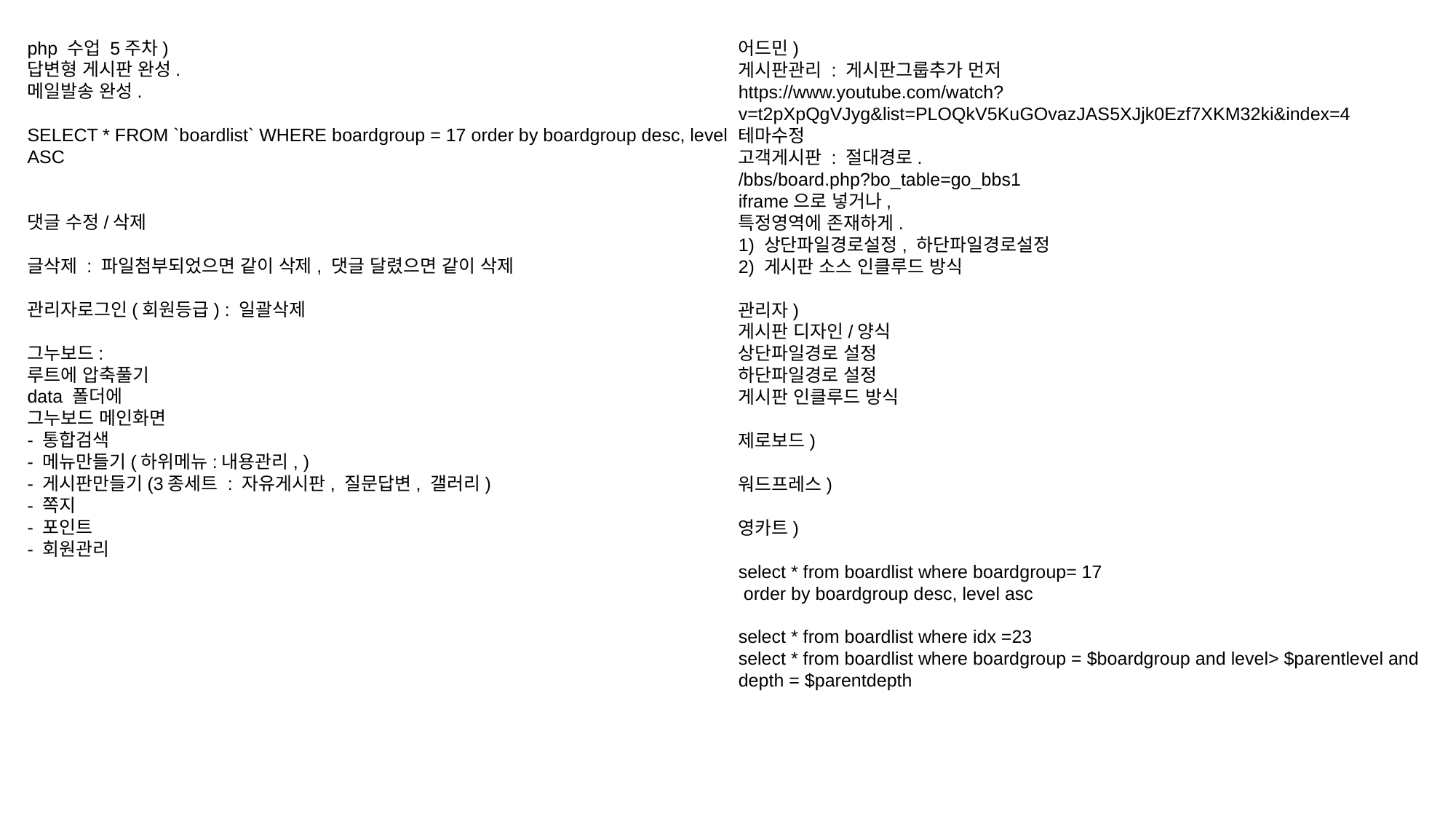

어드민)
게시판관리 : 게시판그룹추가 먼저
https://www.youtube.com/watch?v=t2pXpQgVJyg&list=PLOQkV5KuGOvazJAS5XJjk0Ezf7XKM32ki&index=4
테마수정
고객게시판 : 절대경로.
/bbs/board.php?bo_table=go_bbs1
iframe으로 넣거나,
특정영역에 존재하게.
1) 상단파일경로설정, 하단파일경로설정
2) 게시판 소스 인클루드 방식

관리자)
게시판 디자인/양식
상단파일경로 설정
하단파일경로 설정
게시판 인클루드 방식

제로보드)

워드프레스)

영카트)

select * from boardlist where boardgroup= 17
 order by boardgroup desc, level asc

select * from boardlist where idx =23
select * from boardlist where boardgroup = $boardgroup and level> $parentlevel and depth = $parentdepth
php 수업 5주차)
답변형 게시판 완성.
메일발송 완성.

SELECT * FROM `boardlist` WHERE boardgroup = 17 order by boardgroup desc, level ASC

댓글 수정/삭제

글삭제 : 파일첨부되었으면 같이 삭제, 댓글 달렸으면 같이 삭제

관리자로그인(회원등급) : 일괄삭제

그누보드:
루트에 압축풀기
data 폴더에
그누보드 메인화면
- 통합검색
- 메뉴만들기(하위메뉴:내용관리, )
- 게시판만들기(3종세트 : 자유게시판, 질문답변, 갤러리)
- 쪽지
- 포인트
- 회원관리